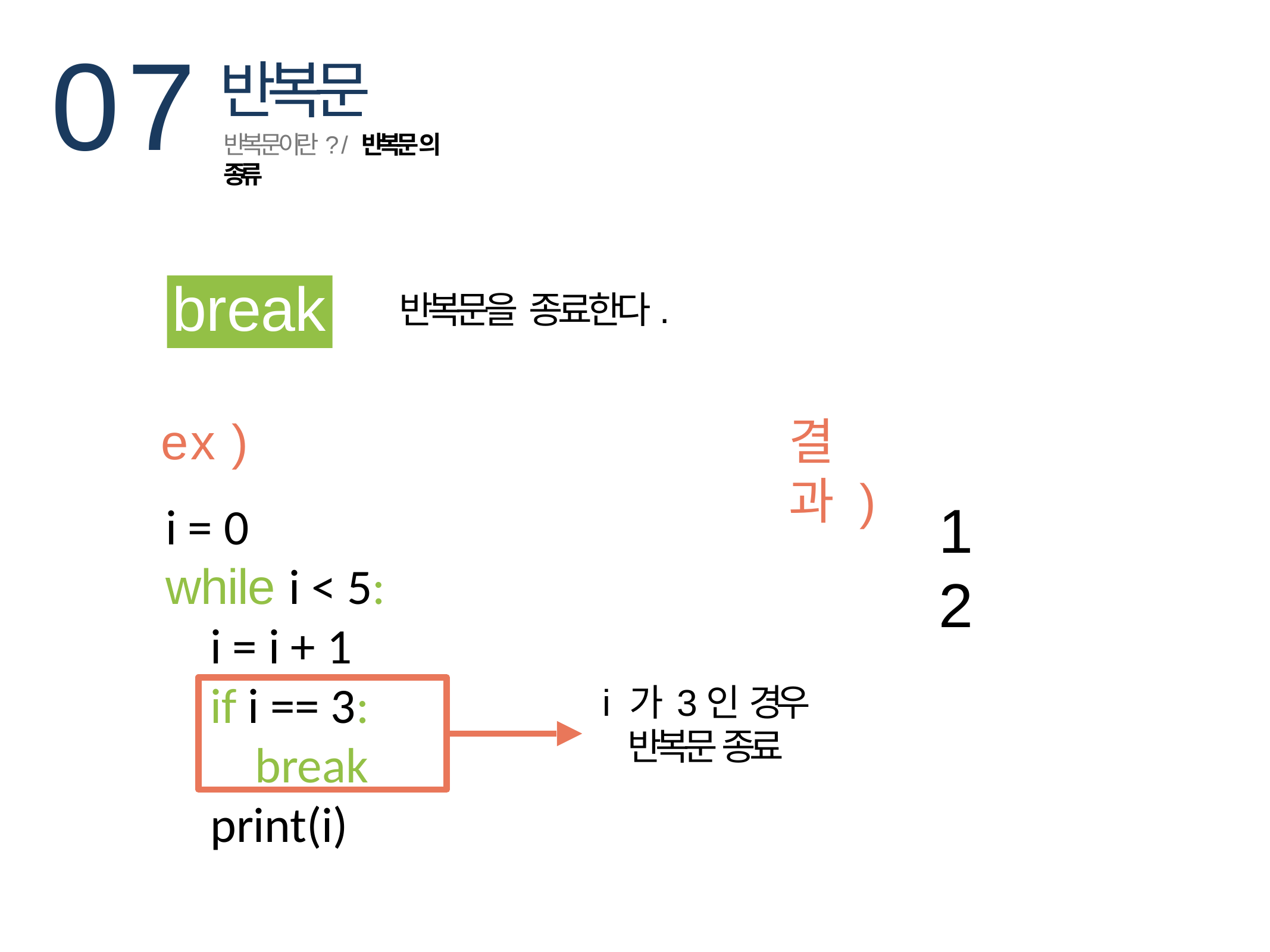

07
반복문
반복문이란? / 반복문의 종류
break

반복문을 종료한다.
ex )
결과 )
i = 0
while i < 5:
    i = i + 1
    if i == 3:
        break
    print(i)
1
2

i 가 3인 경우  반복문 종료